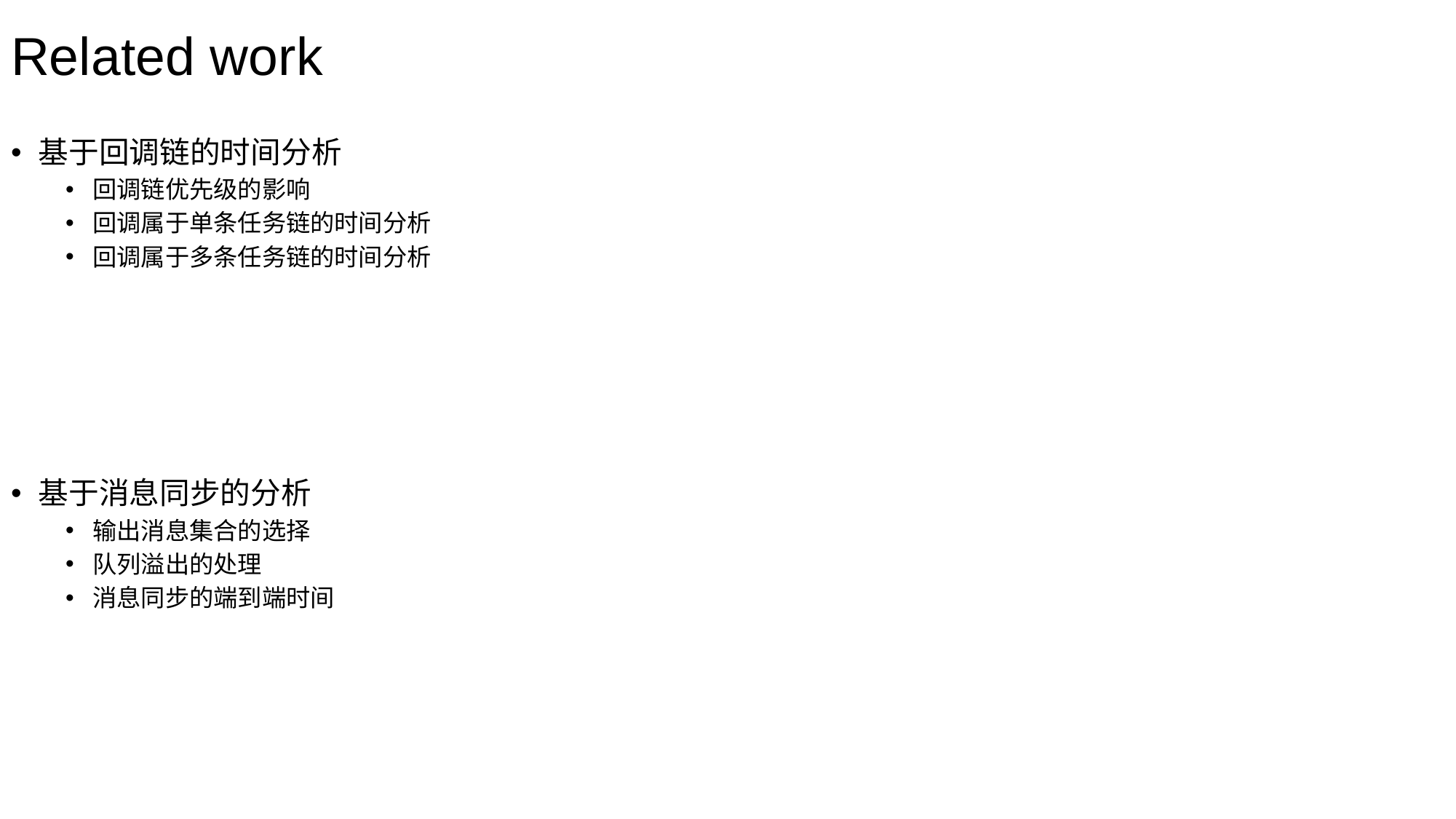

# Related work
基于回调链的时间分析
回调链优先级的影响
回调属于单条任务链的时间分析
回调属于多条任务链的时间分析

基于消息同步的分析
输出消息集合的选择
队列溢出的处理
消息同步的端到端时间